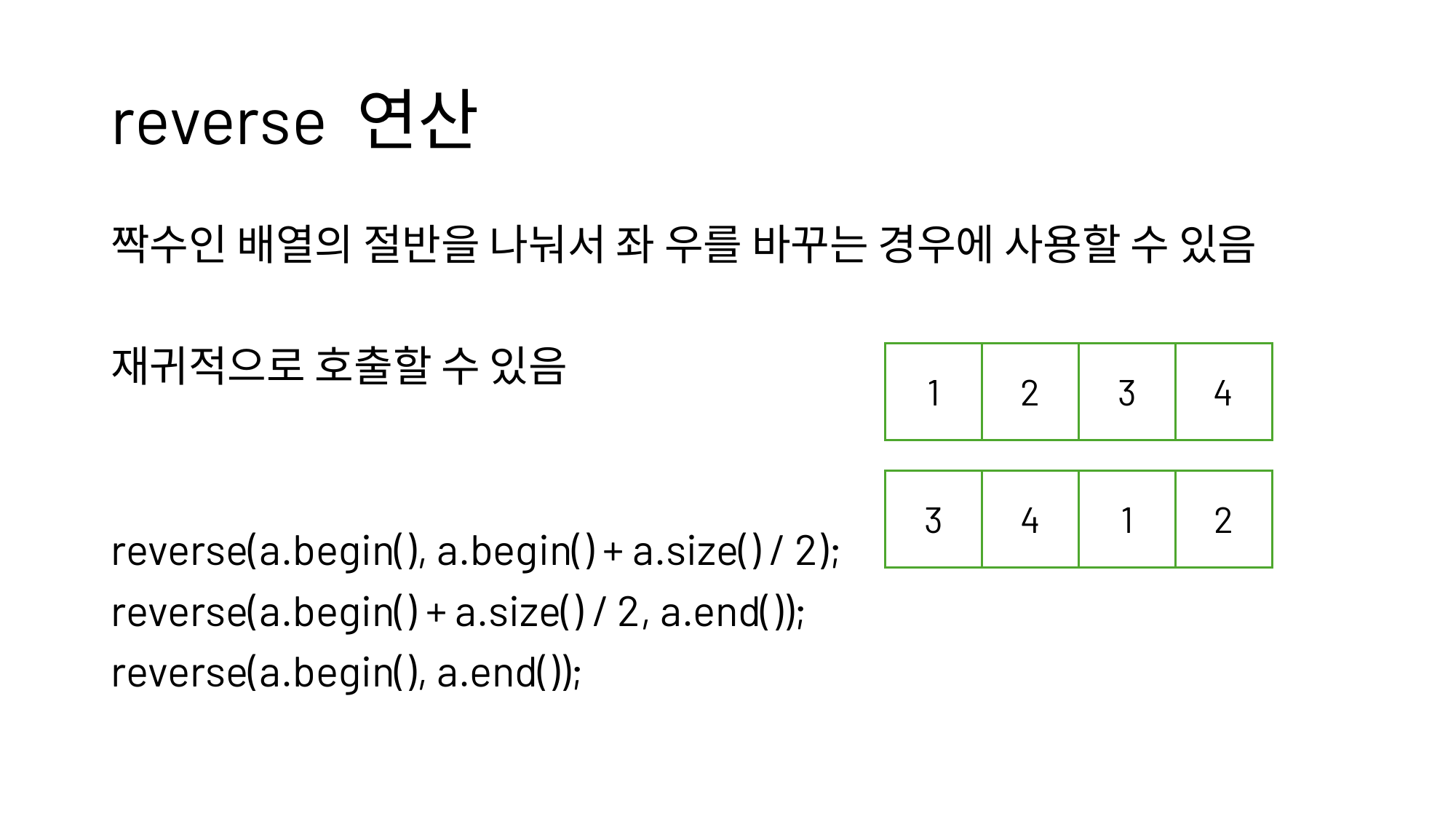

# reverse 연산
짝수인 배열의 절반을 나눠서 좌 우를 바꾸는 경우에 사용할 수 있음

재귀적으로 호출할 수 있음

reverse(a.begin(), a.begin() + a.size() / 2);
reverse(a.begin() + a.size() / 2, a.end());
reverse(a.begin(), a.end());
1
2
3
4
3
4
1
2